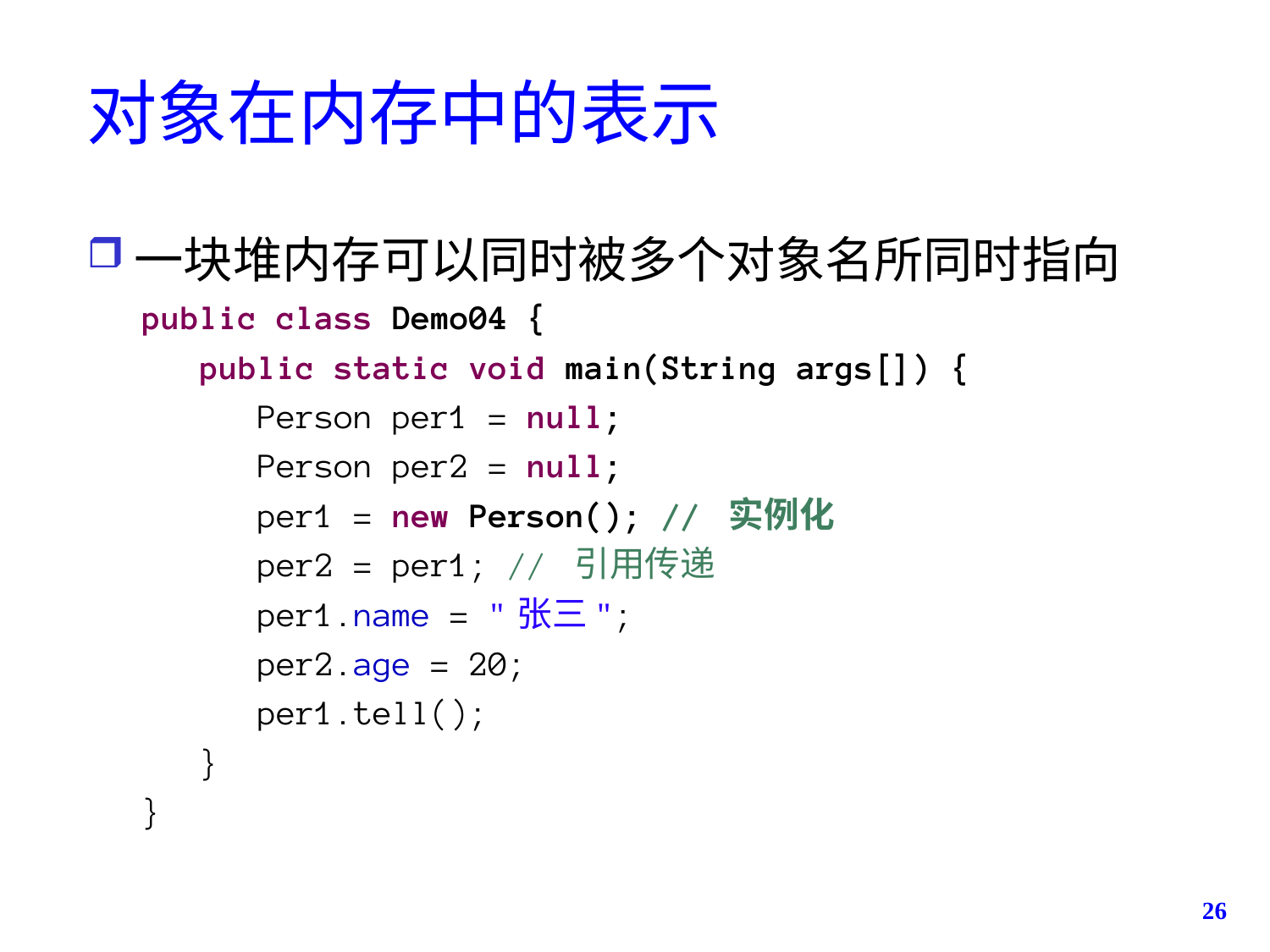

# 对象在内存中的表示
一块堆内存可以同时被多个对象名所同时指向
public class Demo04 {
   public static void main(String args[]) {
      Person per1 = null;
      Person per2 = null;
      per1 = new Person(); // 实例化
      per2 = per1; // 引用传递
      per1.name = "张三";
      per2.age = 20;
      per1.tell();
   }
}
26